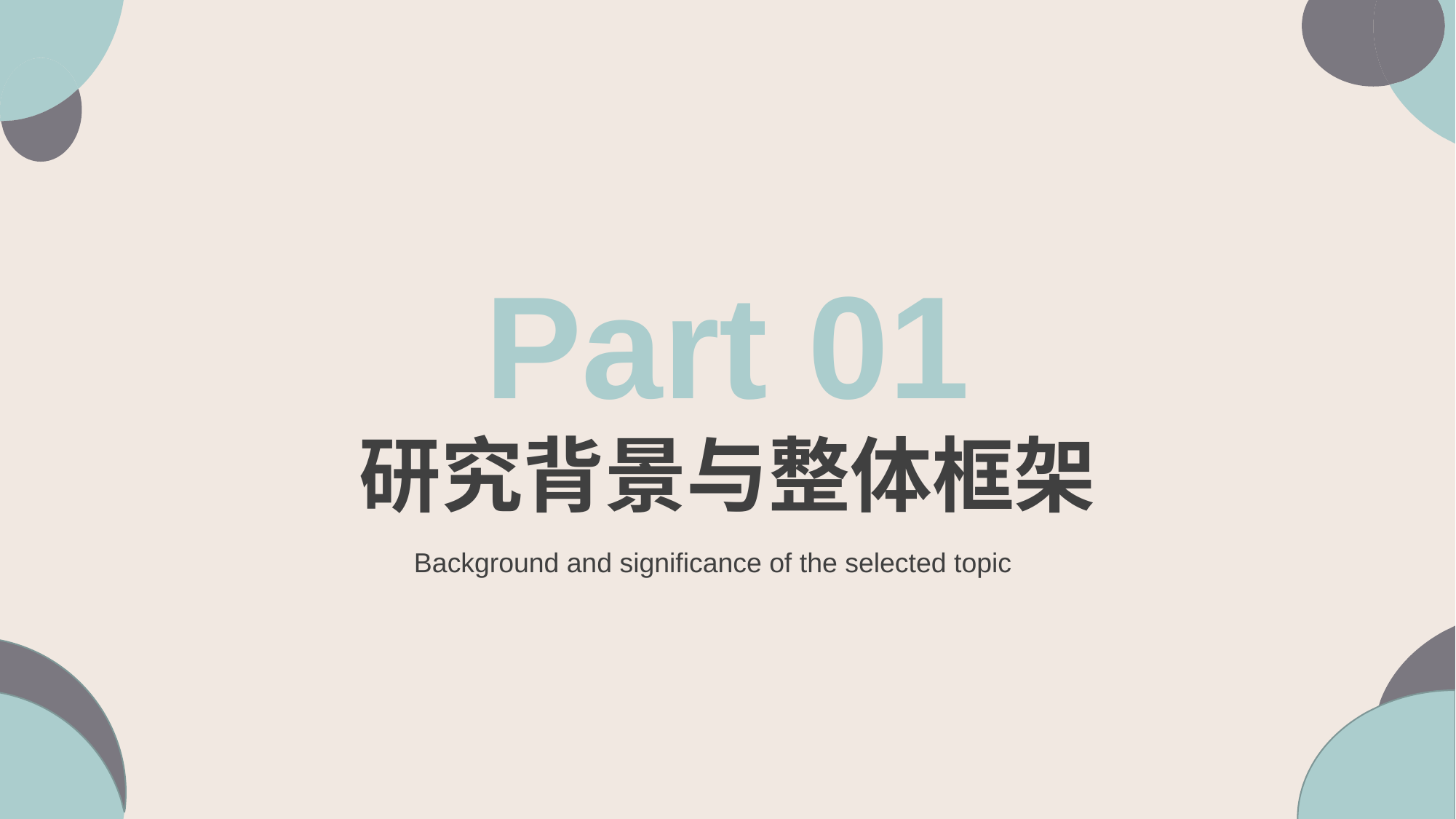

Part 01
研究背景与整体框架
Background and significance of the selected topic